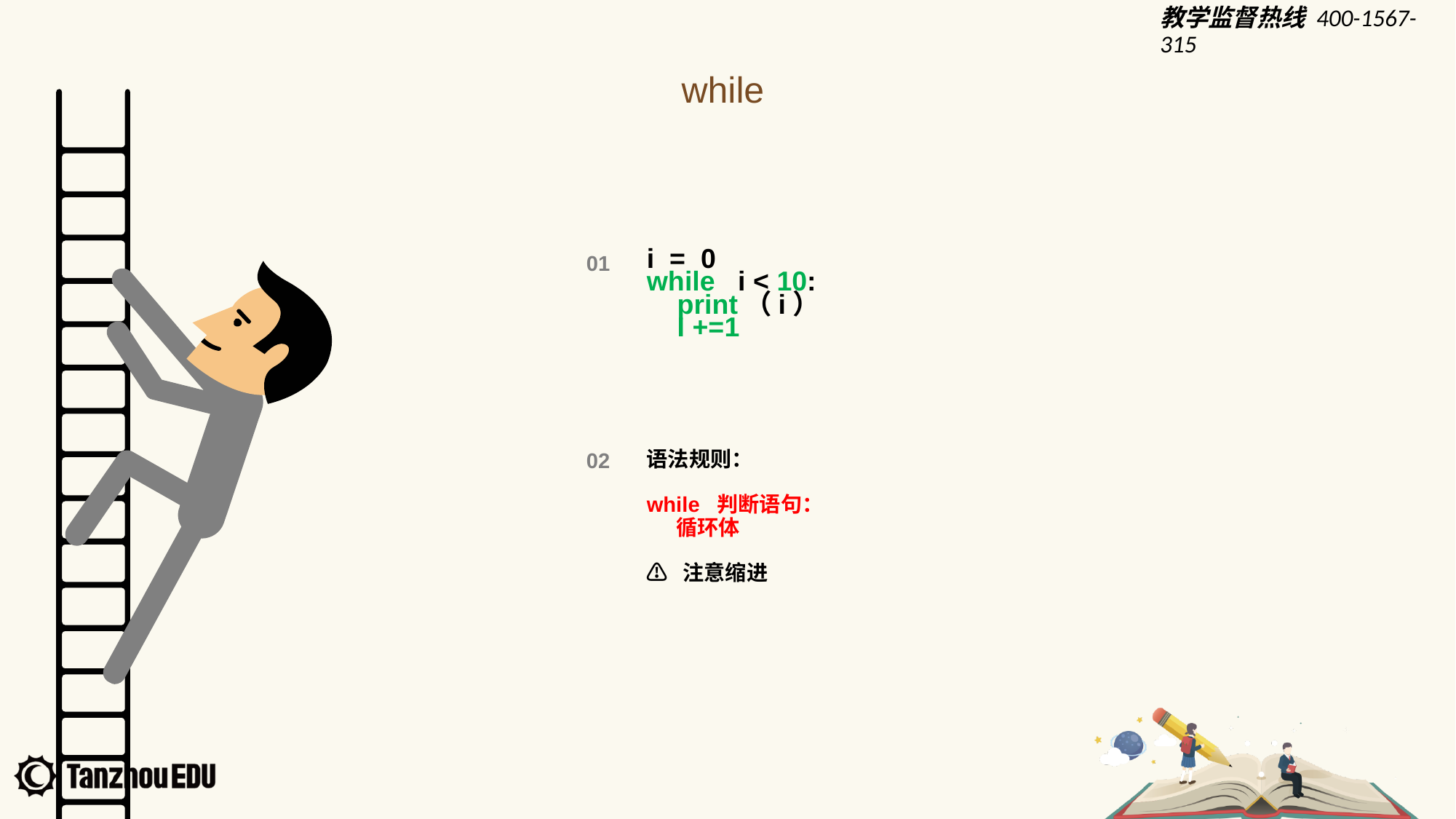

while

i  =  0
while   i < 10:
    print（i）
    I +=1
01
语法规则：

while  判断语句：
     循环体

⚠️  注意缩进
02